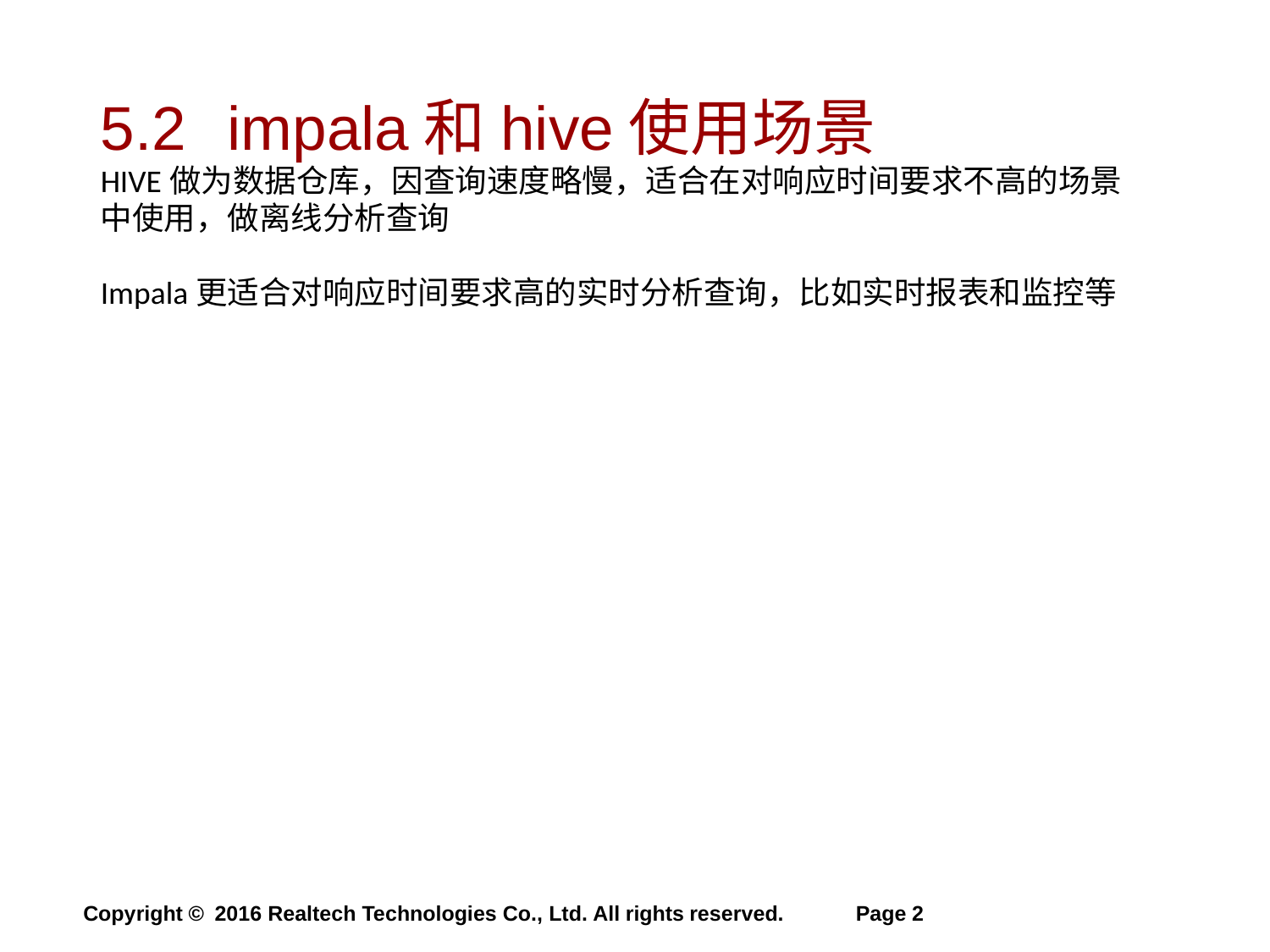

5.2	impala和hive使用场景
HIVE做为数据仓库，因查询速度略慢，适合在对响应时间要求不高的场景中使用，做离线分析查询

Impala更适合对响应时间要求高的实时分析查询，比如实时报表和监控等

Copyright ©  2016 Realtech Technologies Co., Ltd. All rights reserved.
Page 2